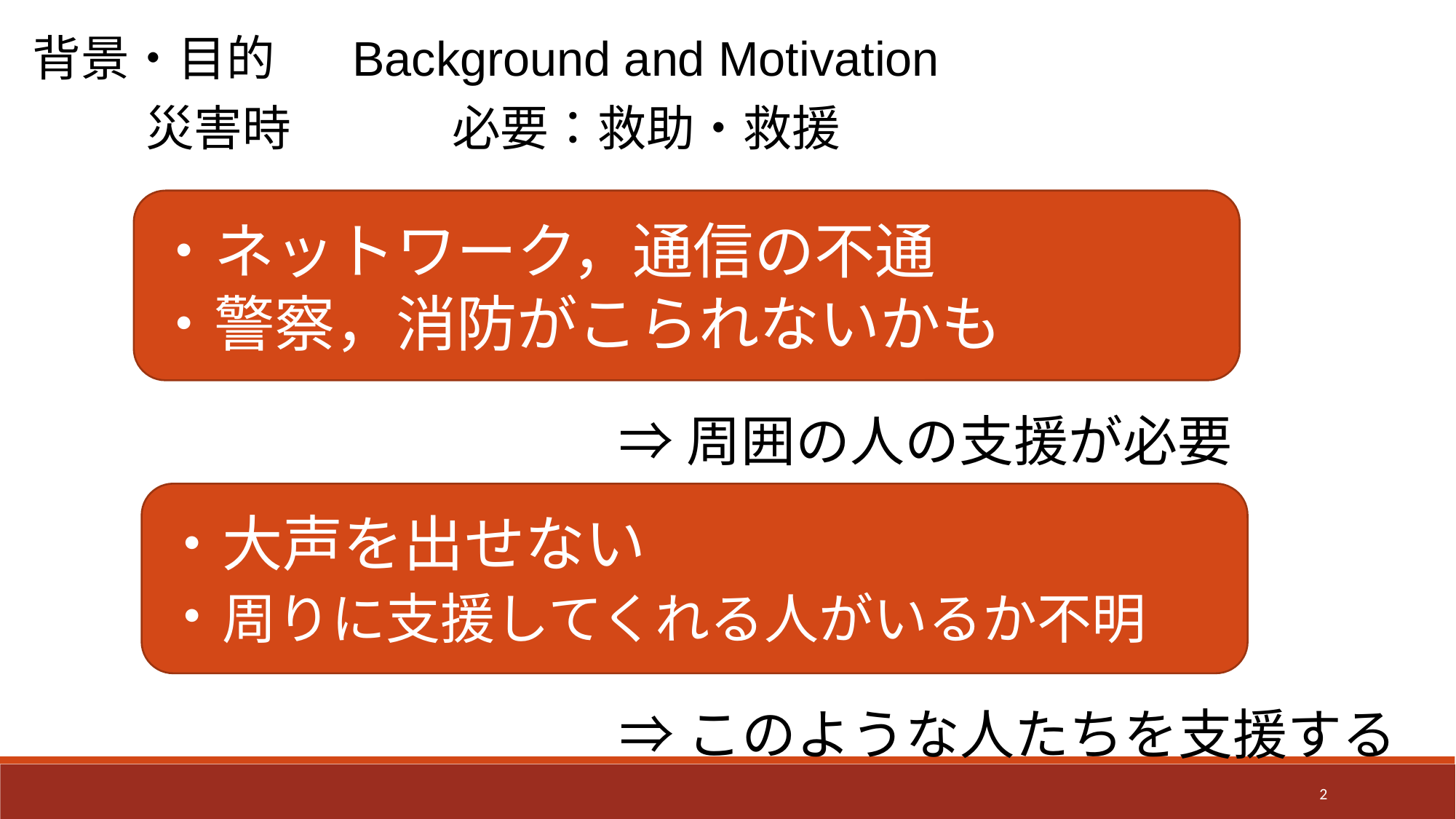

背景・目的      Background and Motivation
災害時
必要：救助・救援
・ネットワーク，通信の不通
・警察，消防がこられないかも
⇒周囲の人の支援が必要
・大声を出せない
・周りに支援してくれる人がいるか不明
⇒このような人たちを支援する
2